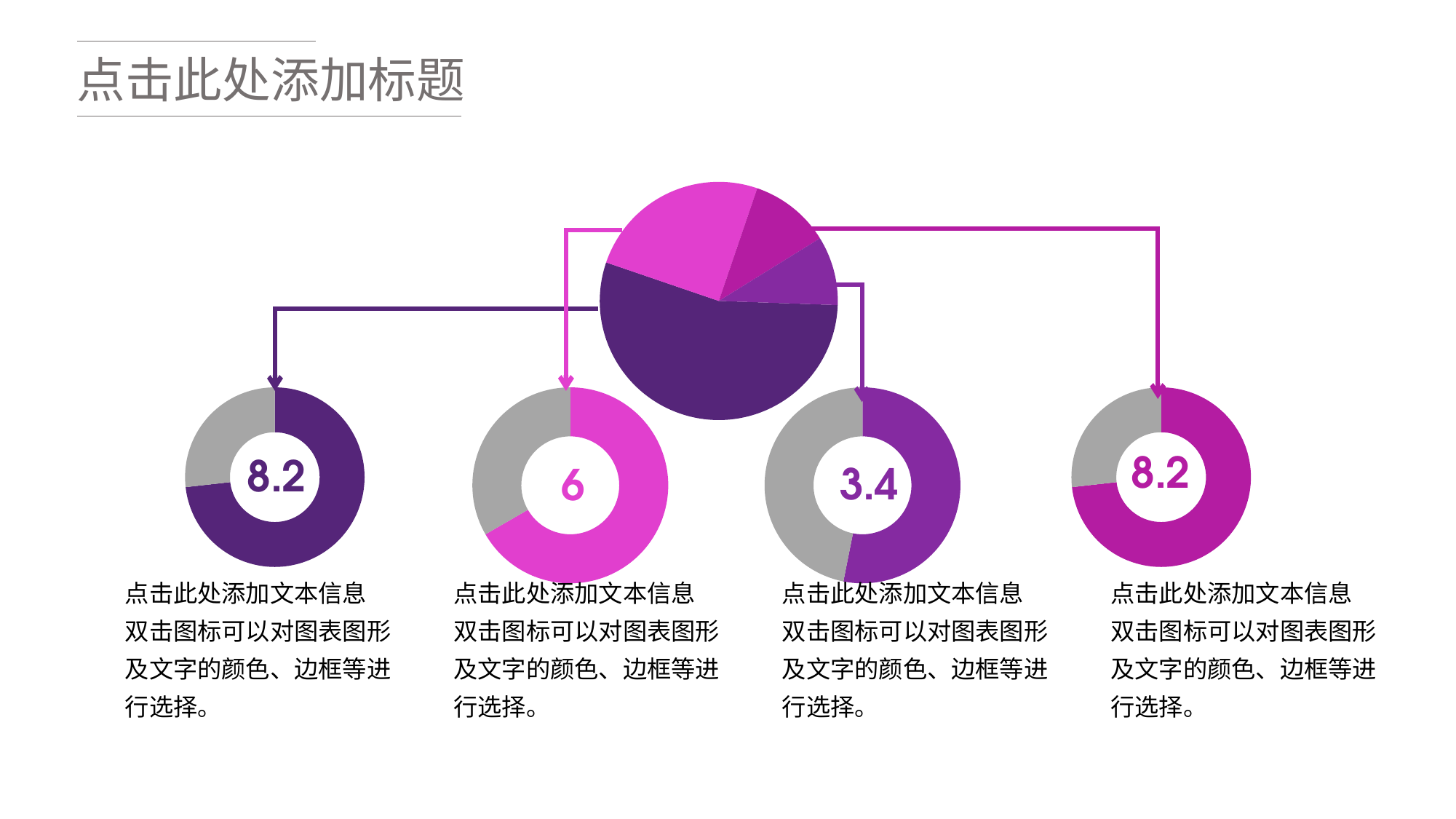

点击此处添加标题

### Chart

| Category | 销售额 |
|---|---|
| 第一季度 | 7.0 |
| 第二季度 | 3.2 |
| 第三季度 | 1.4 |
| 第四季度 | 1.2 |

### Chart

| Category | 列1 |
|---|---|
|  | 8.200000000000001 |
|  | 3.0 |

### Chart

| Category | 列1 |
|---|---|
|  | 6.0 |
|  | 3.0 |

### Chart

| Category | 列1 |
|---|---|
|  | 3.4 |
|  | 3.0 |

### Chart

| Category | 列1 |
|---|---|
|  | 8.200000000000001 |
|  | 3.0 |
点击此处添加文本信息
双击图标可以对图表图形及文字的颜色、边框等进行选择。
点击此处添加文本信息
双击图标可以对图表图形及文字的颜色、边框等进行选择。
点击此处添加文本信息
双击图标可以对图表图形及文字的颜色、边框等进行选择。
点击此处添加文本信息
双击图标可以对图表图形及文字的颜色、边框等进行选择。